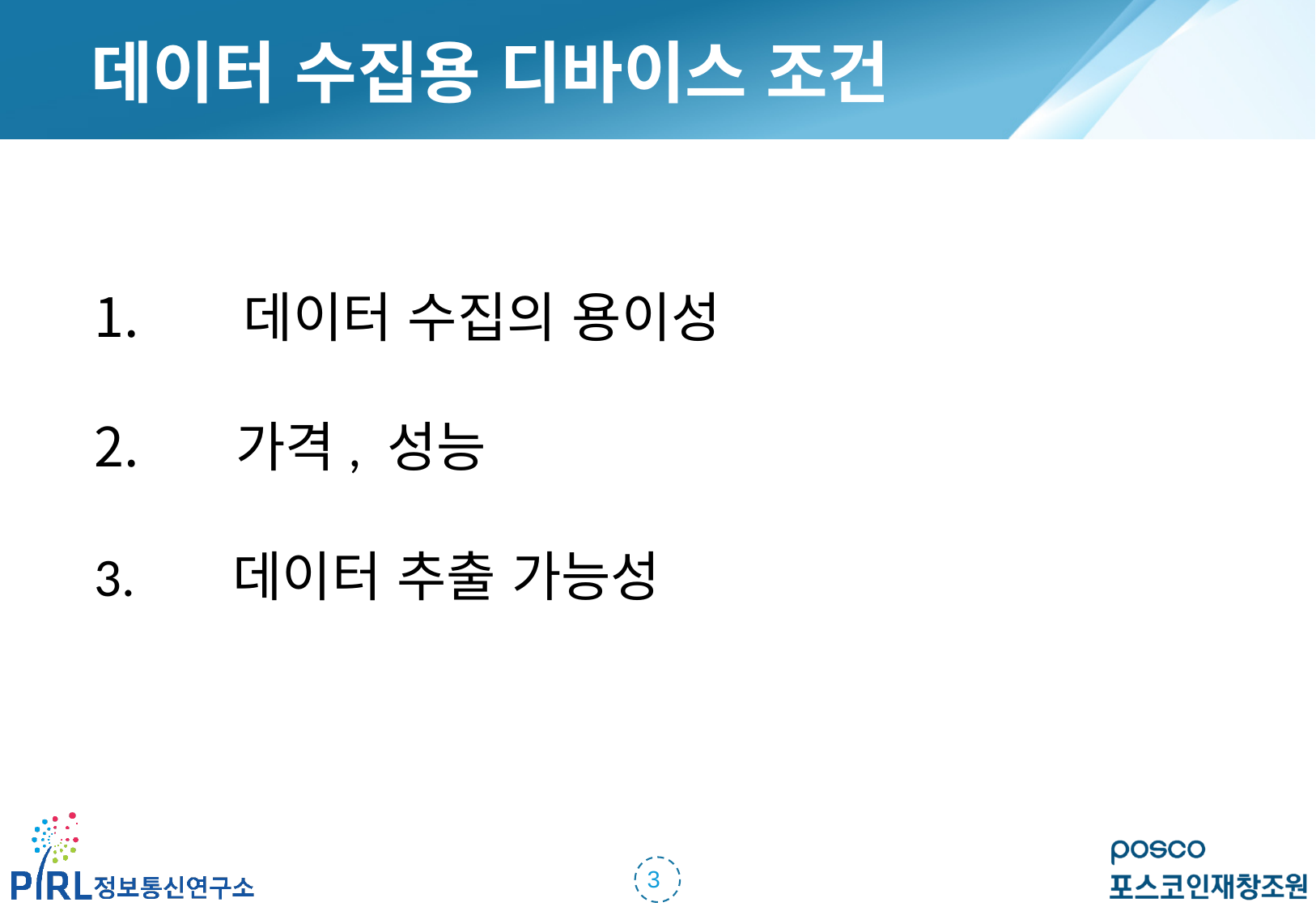

데이터 수집용 디바이스 조건
 데이터 수집의 용이성

  가격, 성능

3.       데이터 추출 가능성